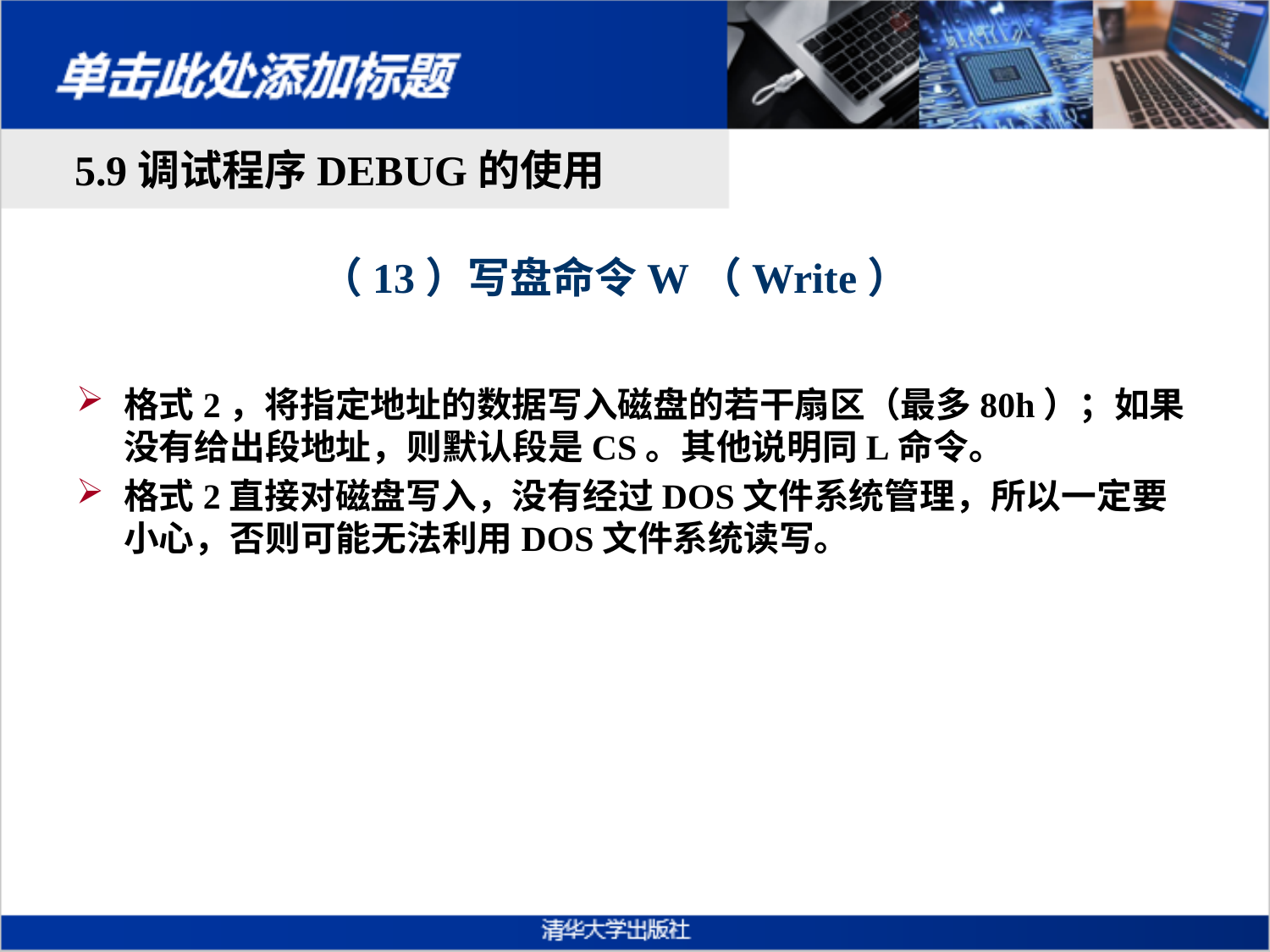

5.9调试程序DEBUG的使用
# （13）写盘命令W（Write）
格式2，将指定地址的数据写入磁盘的若干扇区（最多80h）；如果没有给出段地址，则默认段是CS。其他说明同L命令。
格式2直接对磁盘写入，没有经过DOS文件系统管理，所以一定要小心，否则可能无法利用DOS文件系统读写。